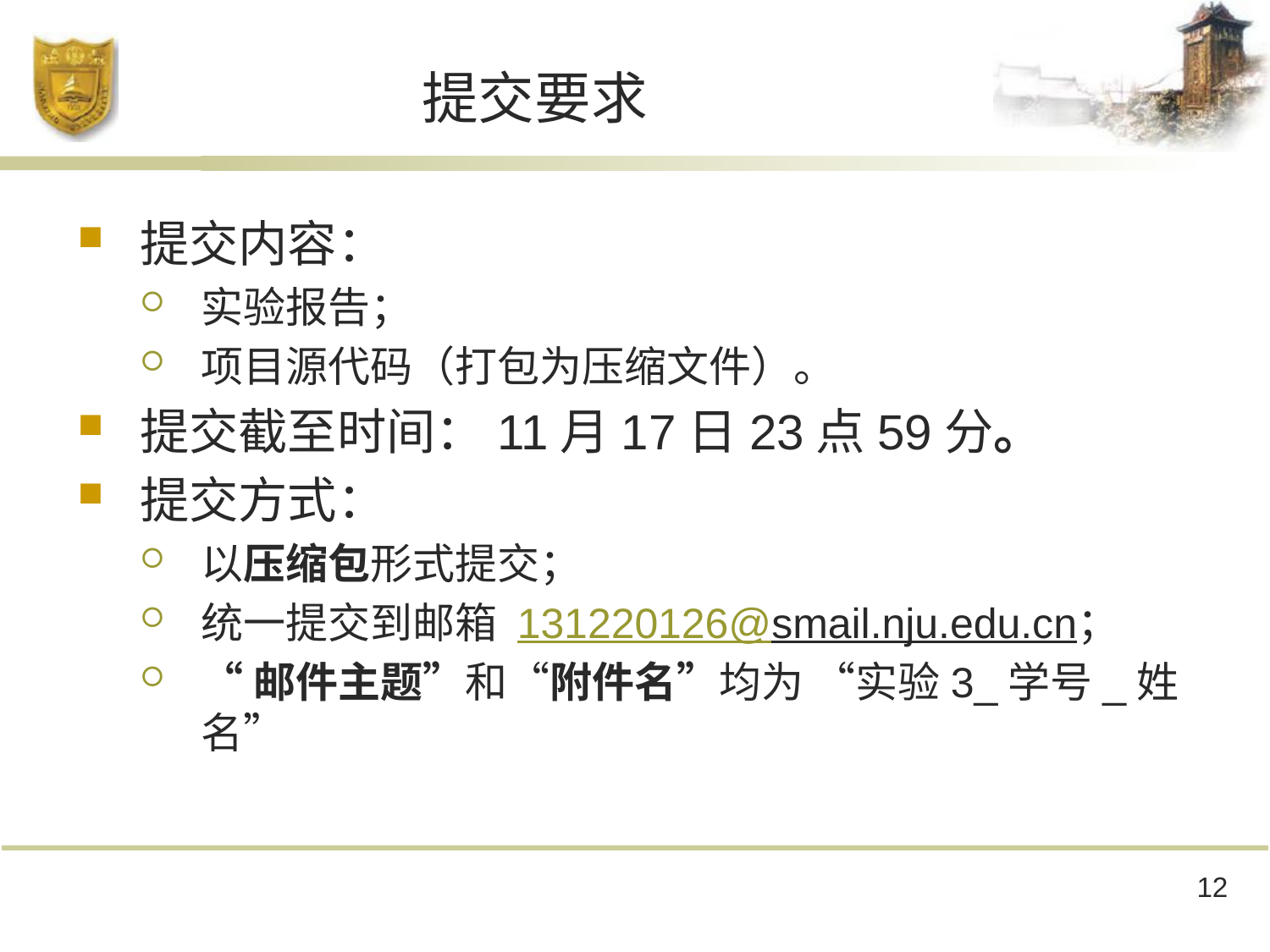

# 提交要求
提交内容：
实验报告；
项目源代码（打包为压缩文件）。
提交截至时间：11月17日23点59分。
提交方式：
以压缩包形式提交；
统一提交到邮箱 131220126@smail.nju.edu.cn；
“邮件主题”和“附件名”均为 “实验3_学号_姓名”

12